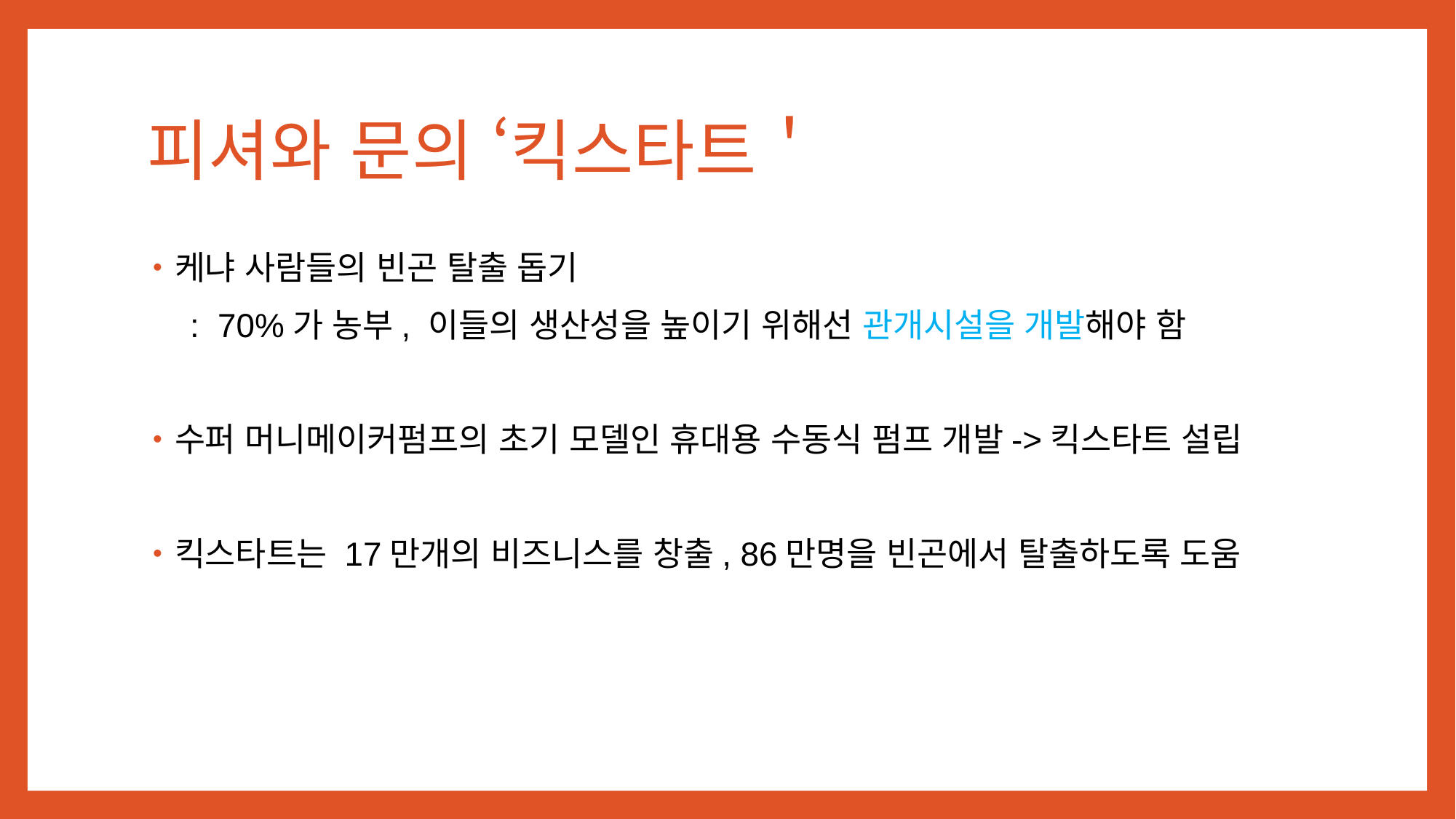

# 피셔와 문의 ‘킥스타트＇
케냐 사람들의 빈곤 탈출 돕기
    :  70%가 농부, 이들의 생산성을 높이기 위해선 관개시설을 개발해야 함

수퍼 머니메이커펌프의 초기 모델인 휴대용 수동식 펌프 개발->킥스타트 설립

킥스타트는 17만개의 비즈니스를 창출, 86만명을 빈곤에서 탈출하도록 도움